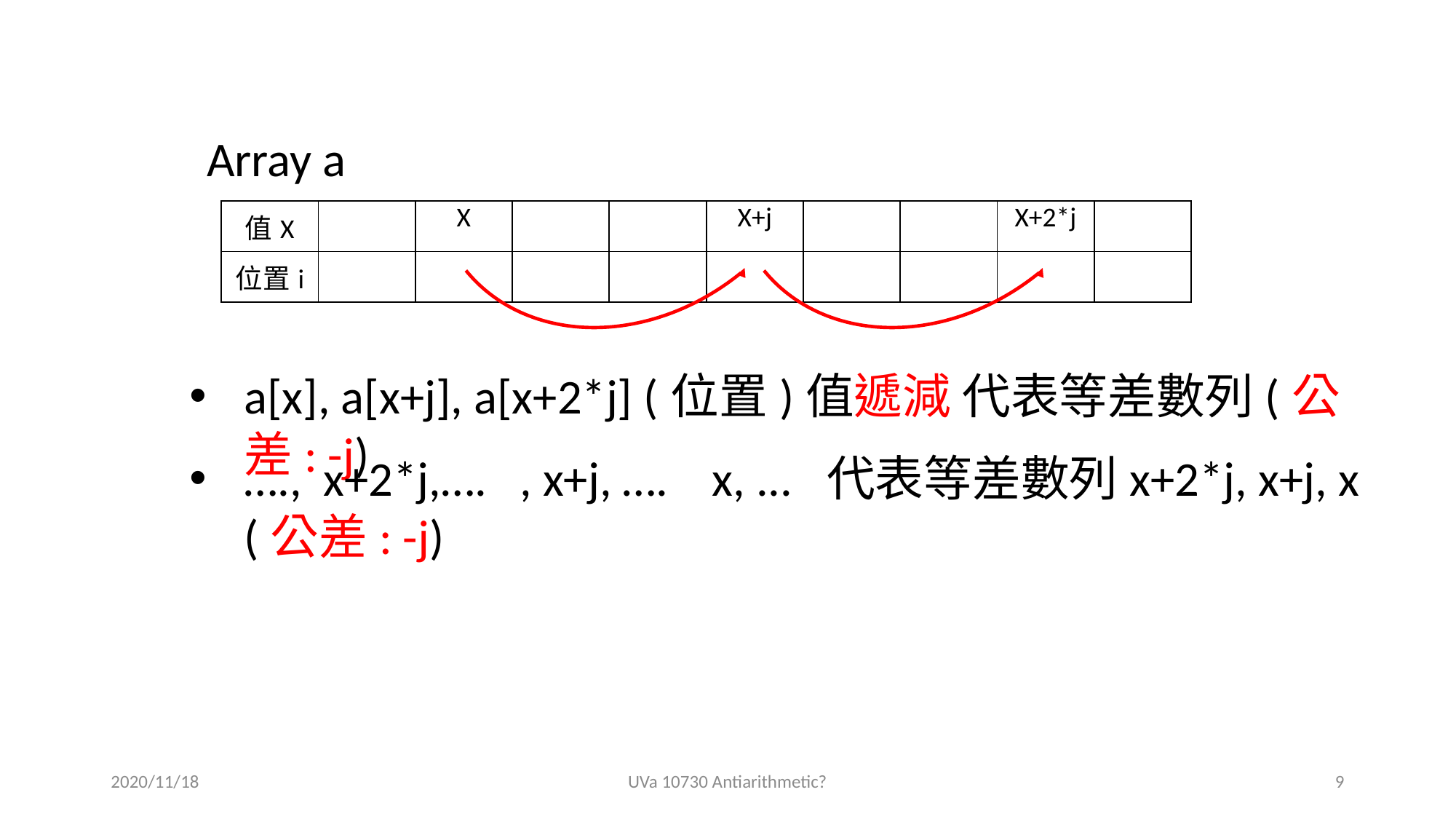

Array a
| 值X |  | X |  |  | X+j |  |  | X+2\*j |  |
| --- | --- | --- | --- | --- | --- | --- | --- | --- | --- |
| 位置i |  |  |  |  |  |  |  |  |  |
a[x], a[x+j], a[x+2*j] (位置)值遞減 代表等差數列(公差: -j)
….,  x+2*j,….   , x+j, ….    x, ...  代表等差數列x+2*j, x+j, x (公差: -j)
2020/11/18
UVa 10730 Antiarithmetic?
9